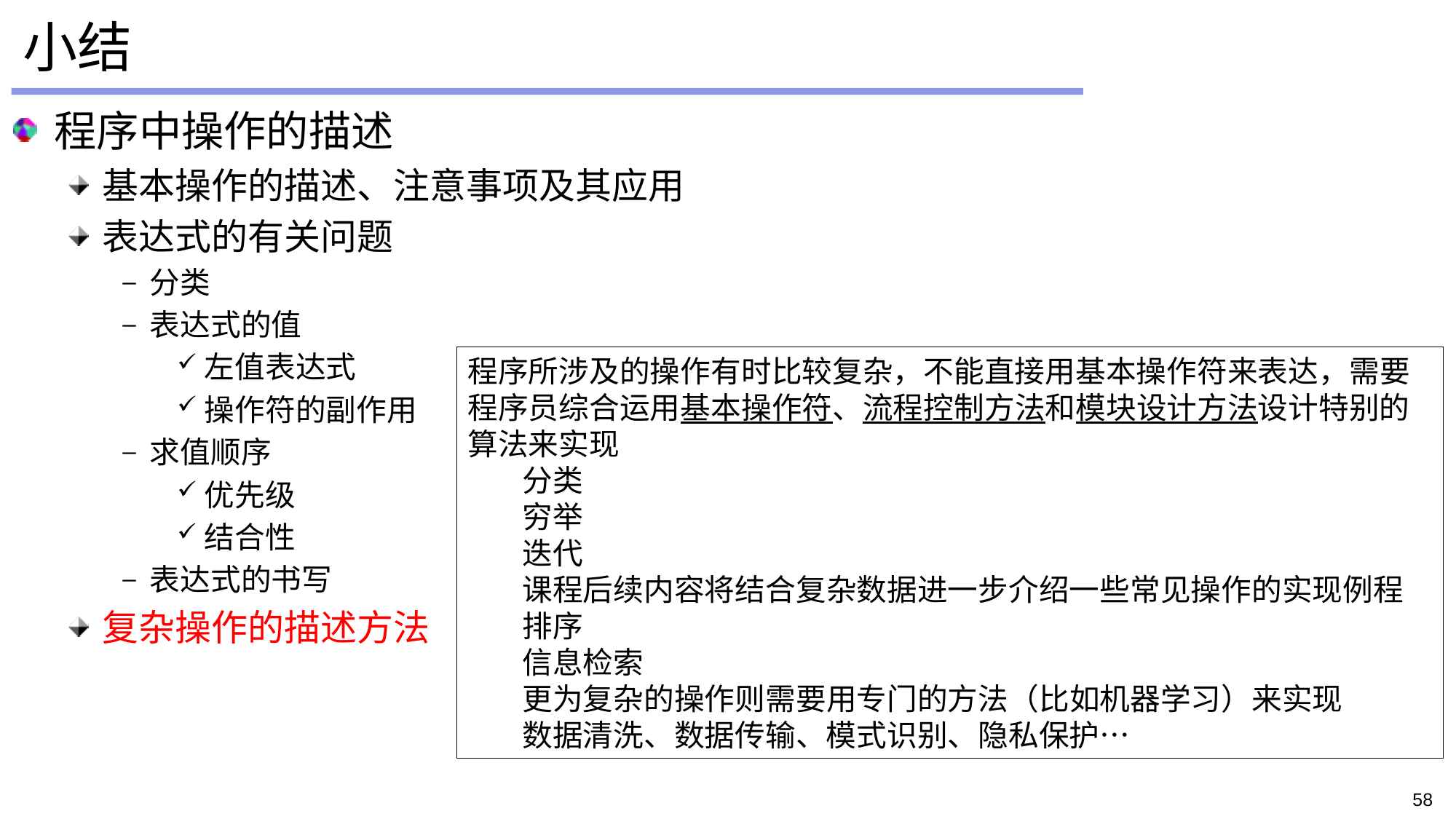

# 小结
程序中操作的描述
基本操作的描述、注意事项及其应用
表达式的有关问题
分类
表达式的值
左值表达式
操作符的副作用
求值顺序
优先级
结合性
表达式的书写
复杂操作的描述方法

程序所涉及的操作有时比较复杂，不能直接用基本操作符来表达，需要程序员综合运用基本操作符、流程控制方法和模块设计方法设计特别的算法来实现
分类
穷举
迭代
课程后续内容将结合复杂数据进一步介绍一些常见操作的实现例程
排序
信息检索
更为复杂的操作则需要用专门的方法（比如机器学习）来实现
数据清洗、数据传输、模式识别、隐私保护…
58